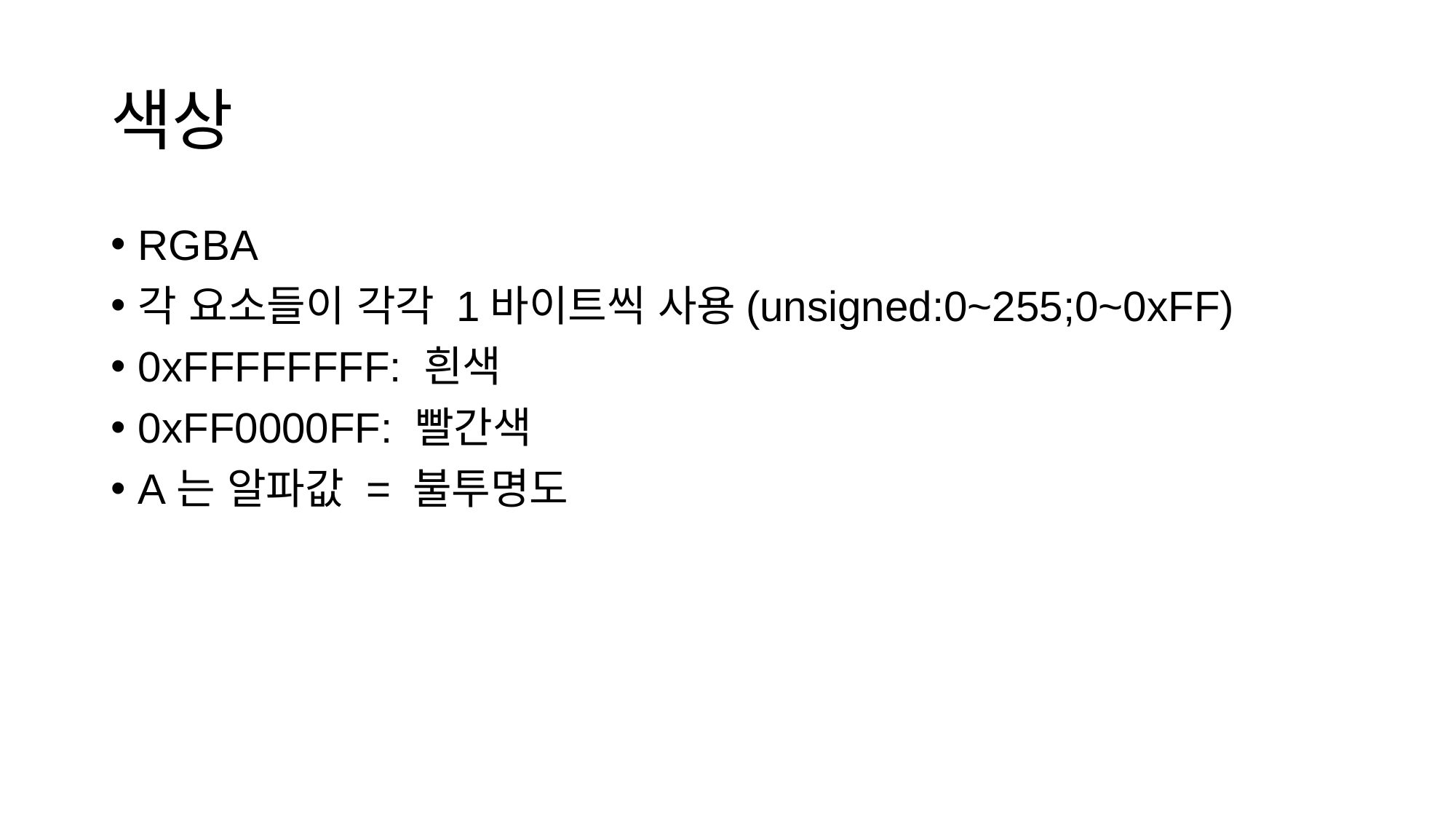

# 색상
RGBA
각 요소들이 각각 1바이트씩 사용(unsigned:0~255;0~0xFF)
0xFFFFFFFF: 흰색
0xFF0000FF: 빨간색
A는 알파값 = 불투명도